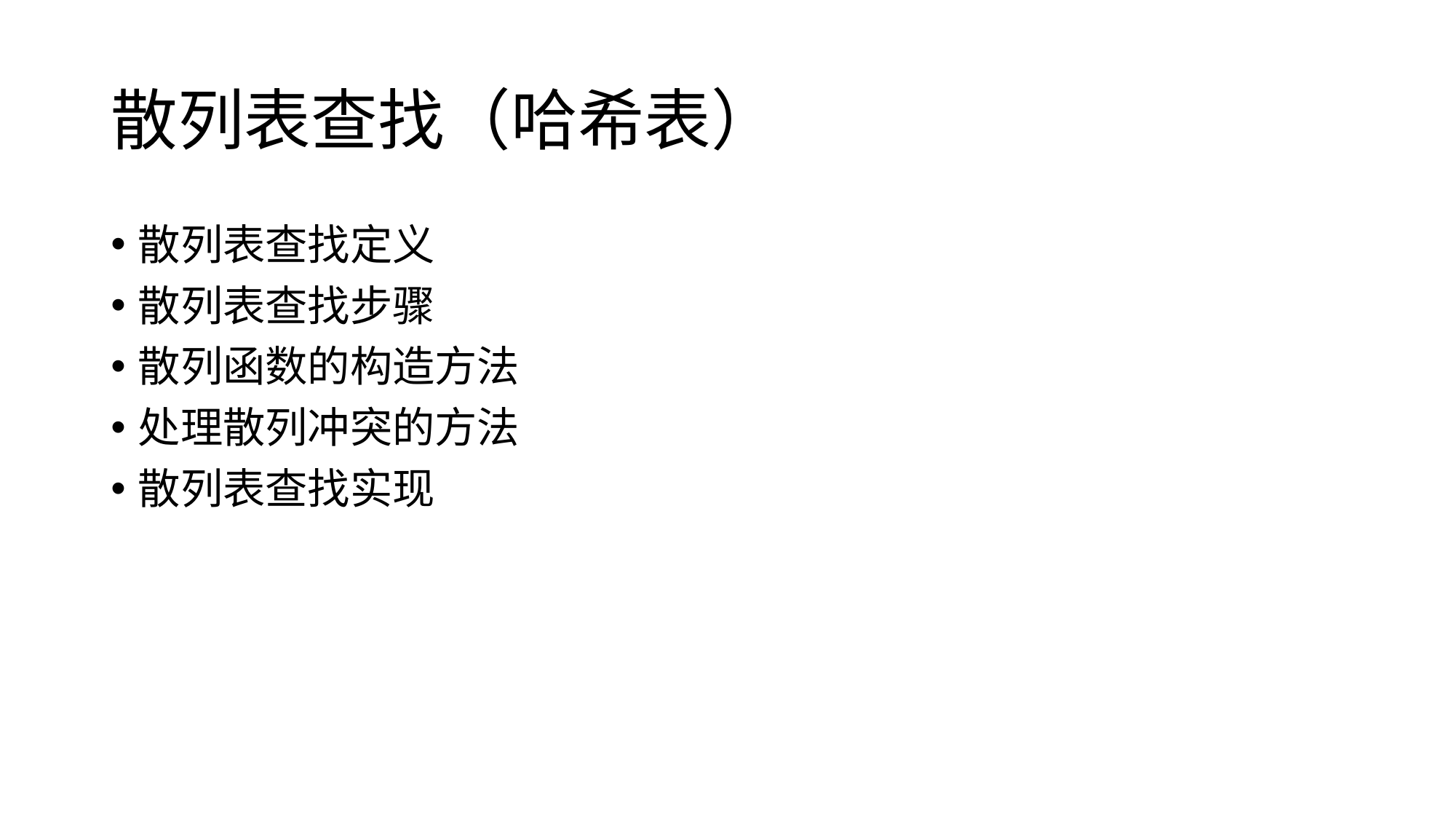

# 散列表查找（哈希表）
散列表查找定义
散列表查找步骤
散列函数的构造方法
处理散列冲突的方法
散列表查找实现